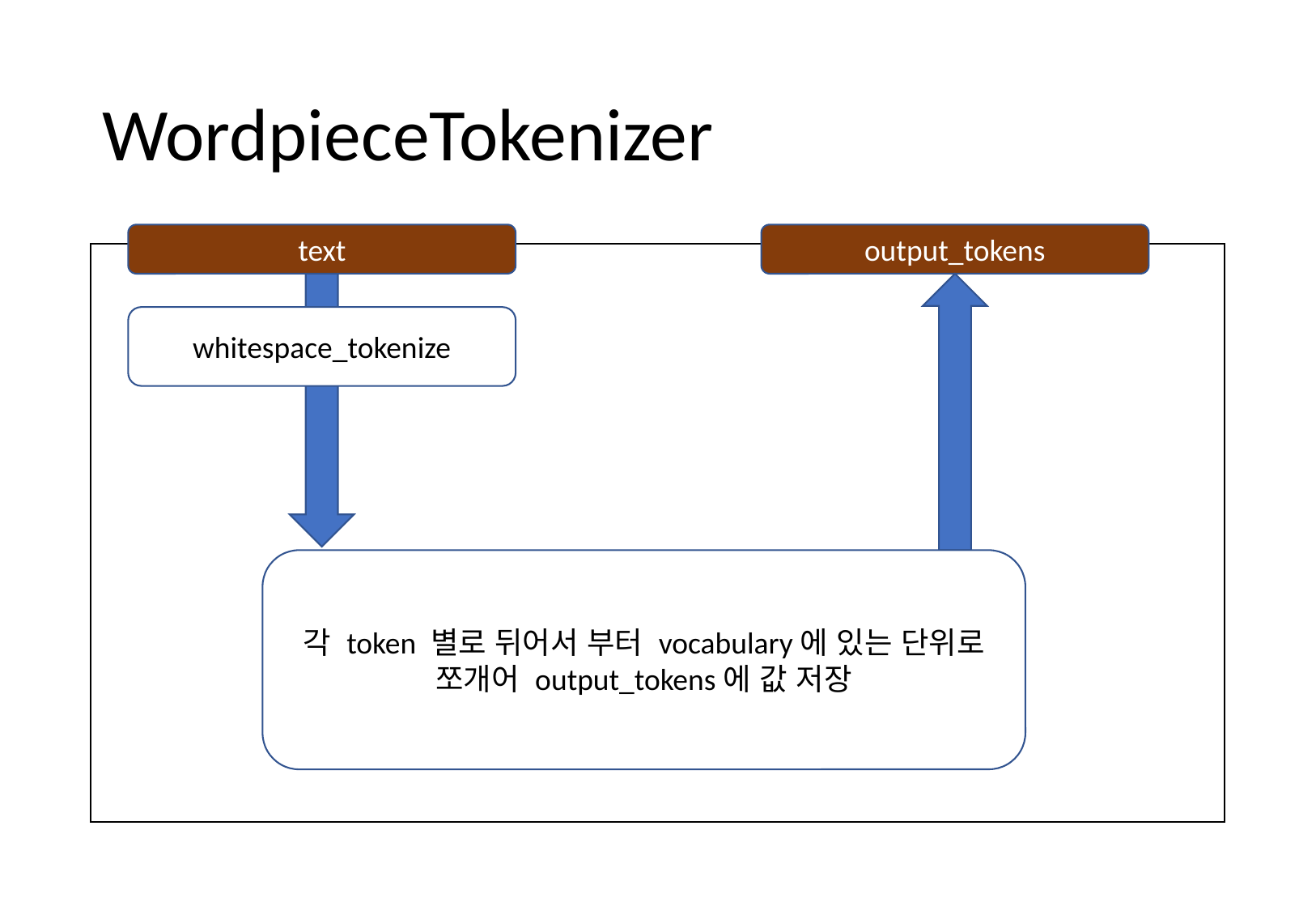

# WordpieceTokenizer
text
output_tokens

whitespace_tokenize
각 token 별로 뒤어서 부터 vocabulary에 있는 단위로 쪼개어 output_tokens에 값 저장